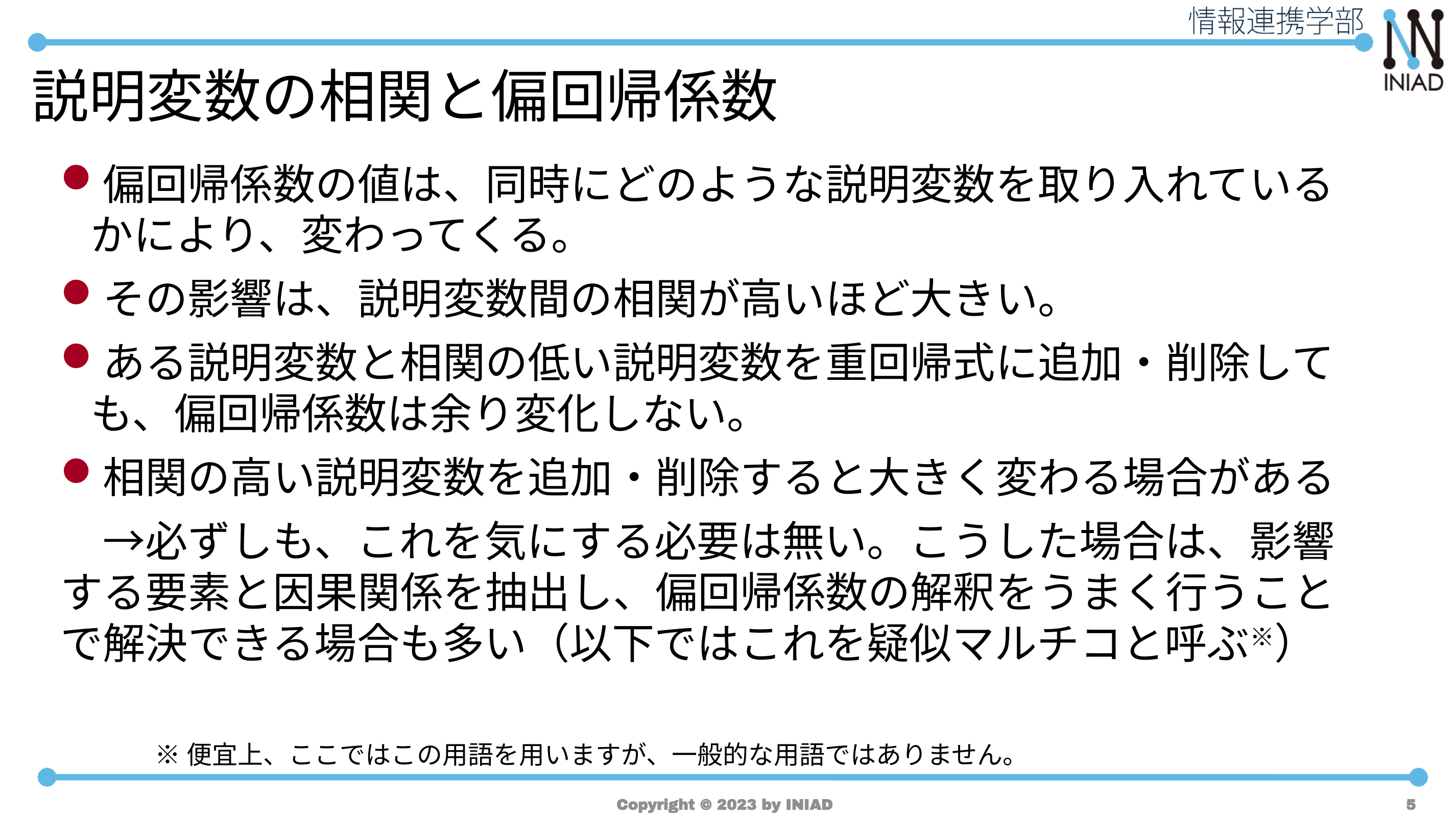

# 説明変数の相関と偏回帰係数
偏回帰係数の値は、同時にどのような説明変数を取り入れているかにより、変わってくる。
その影響は、説明変数間の相関が高いほど大きい。
ある説明変数と相関の低い説明変数を重回帰式に追加・削除しても、偏回帰係数は余り変化しない。
相関の高い説明変数を追加・削除すると大きく変わる場合がある
　→必ずしも、これを気にする必要は無い。こうした場合は、影響する要素と因果関係を抽出し、偏回帰係数の解釈をうまく行うことで解決できる場合も多い（以下ではこれを疑似マルチコと呼ぶ※）
※便宜上、ここではこの用語を用いますが、一般的な用語ではありません。
Copyright © 2023 by INIAD
5